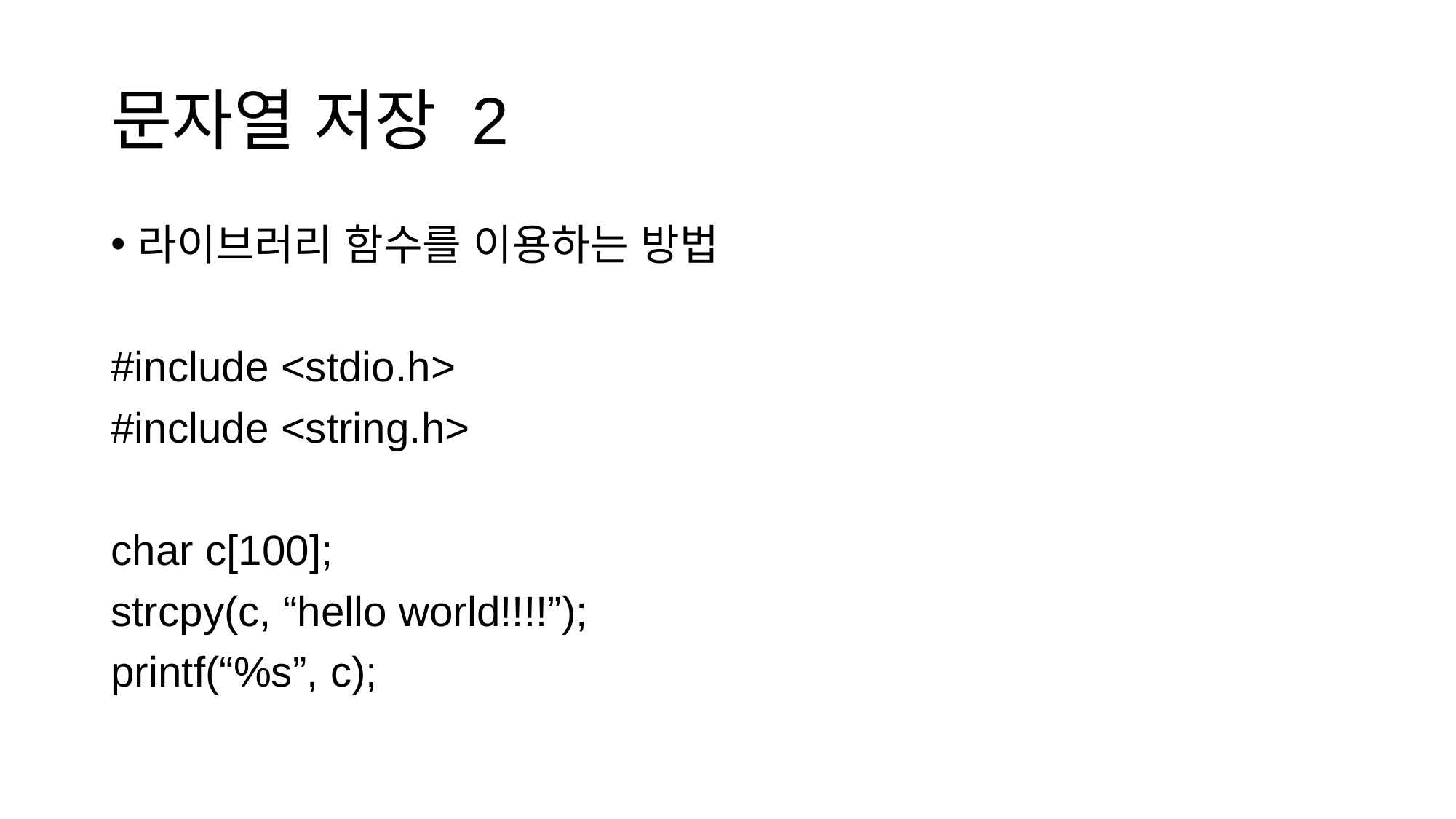

# 문자열 저장 2
라이브러리 함수를 이용하는 방법

#include <stdio.h>
#include <string.h>

char c[100];
strcpy(c, “hello world!!!!”);
printf(“%s”, c);